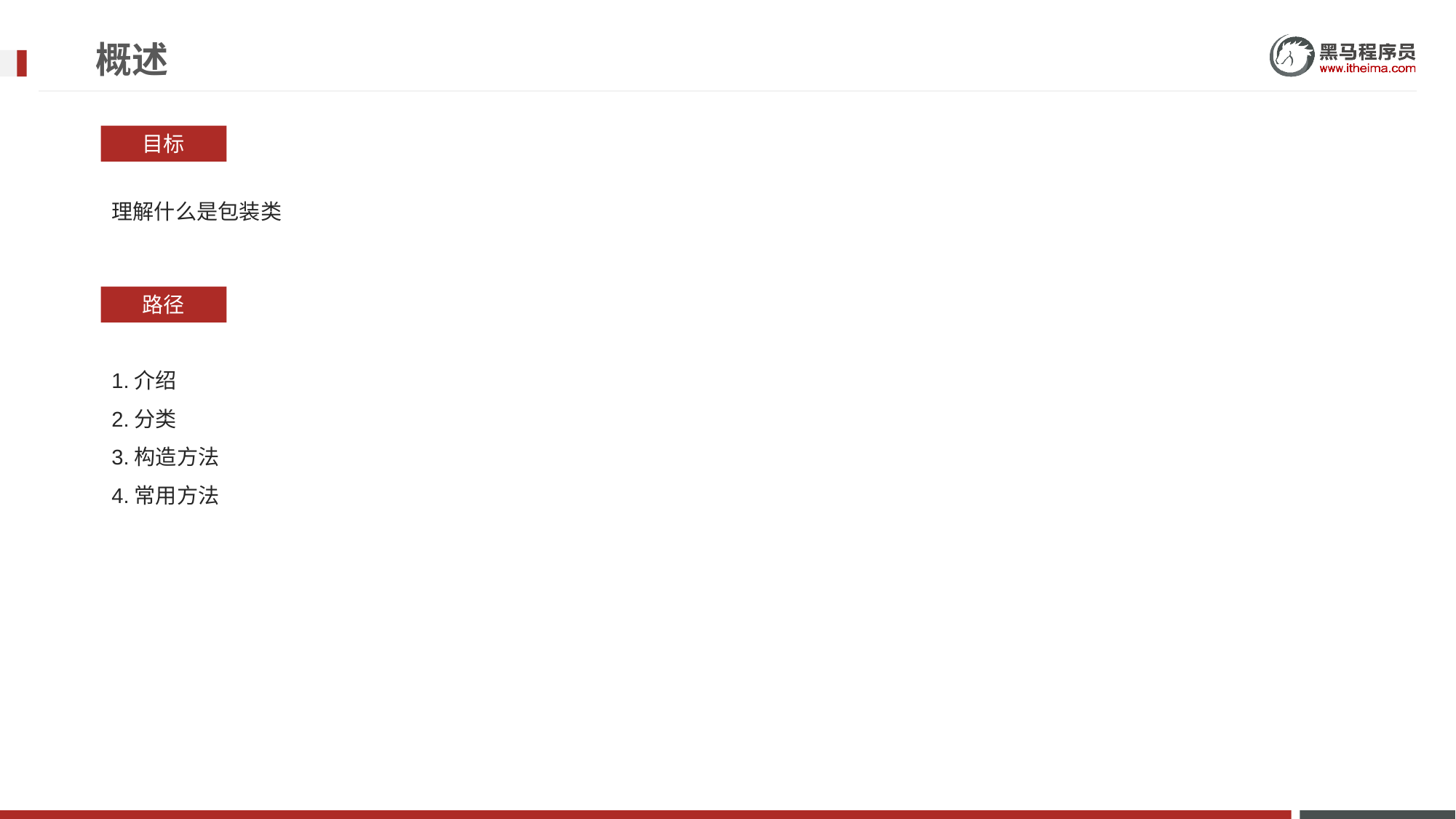

# 概述
目标
理解什么是包装类
路径
1.介绍
2.分类
3.构造方法
4.常用方法